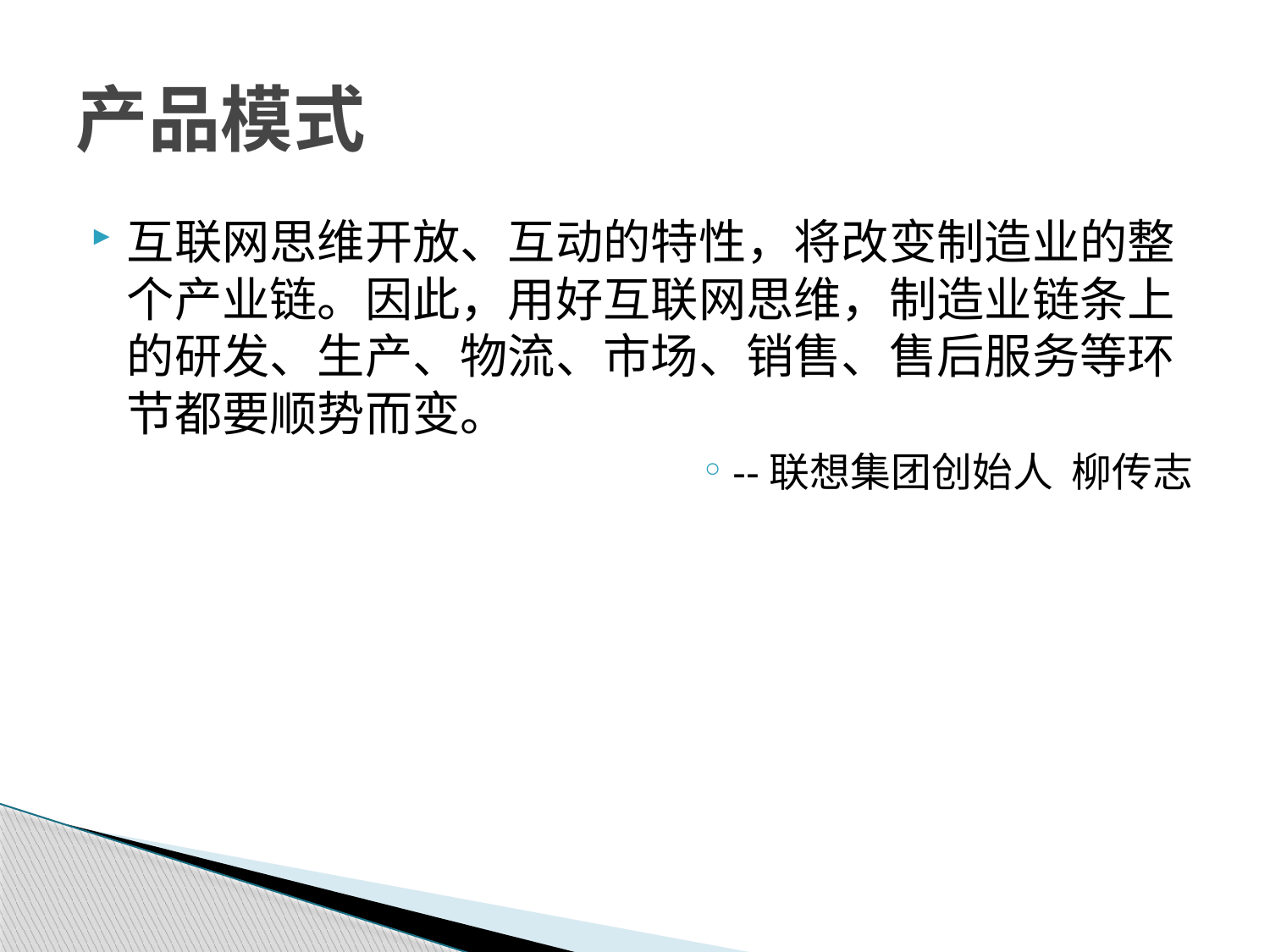

# 产品模式
互联网思维开放、互动的特性，将改变制造业的整个产业链。因此，用好互联网思维，制造业链条上的研发、生产、物流、市场、销售、售后服务等环节都要顺势而变。
--联想集团创始人  柳传志